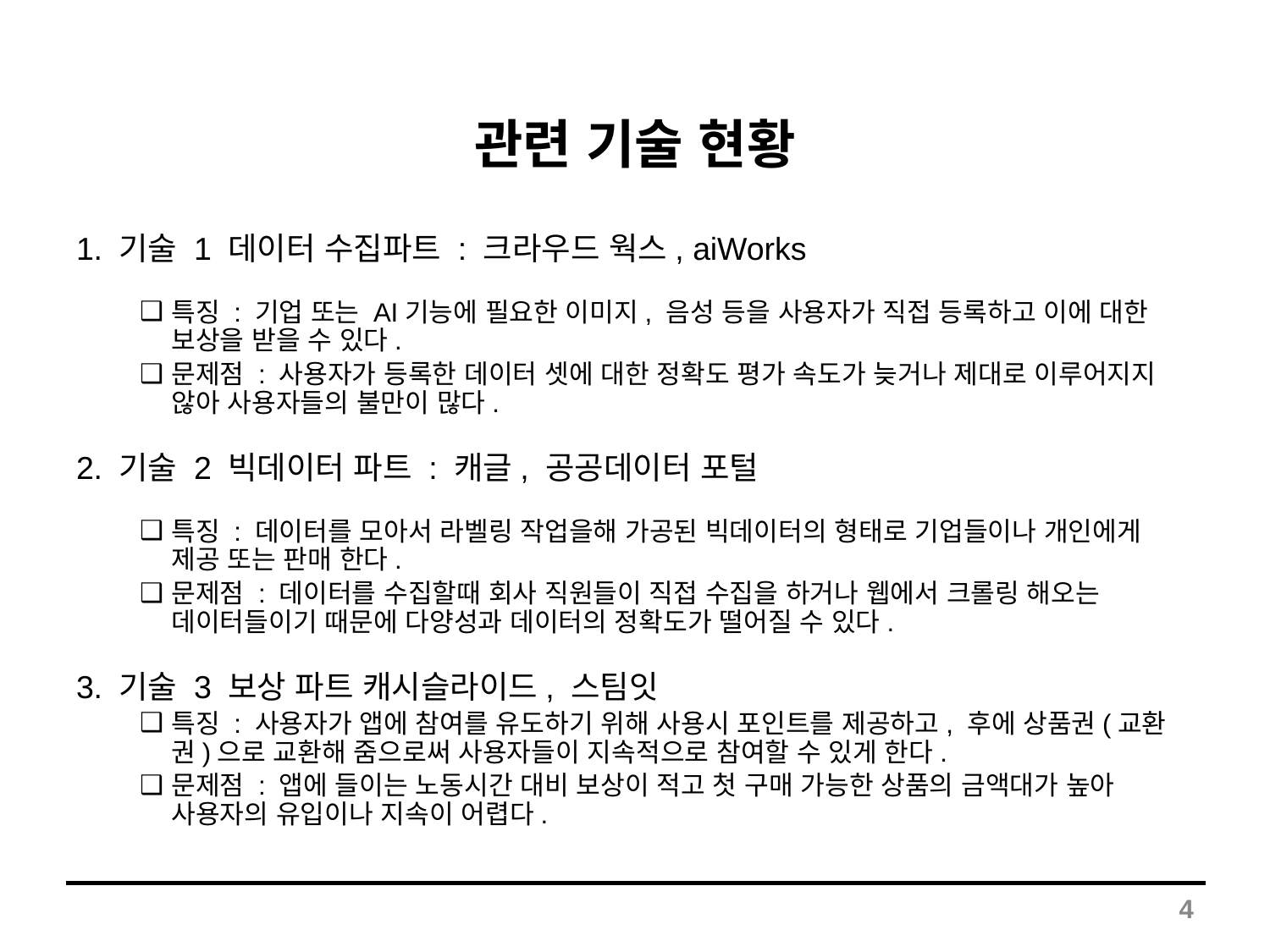

# 관련 기술 현황
1. 기술 1 데이터 수집파트 : 크라우드 웍스, aiWorks

특징 : 기업 또는 AI기능에 필요한 이미지, 음성 등을 사용자가 직접 등록하고 이에 대한 보상을 받을 수 있다.
문제점 : 사용자가 등록한 데이터 셋에 대한 정확도 평가 속도가 늦거나 제대로 이루어지지 않아 사용자들의 불만이 많다.

2. 기술 2 빅데이터 파트 : 캐글, 공공데이터 포털

특징 : 데이터를 모아서 라벨링 작업을해 가공된 빅데이터의 형태로 기업들이나 개인에게 제공 또는 판매 한다.
문제점 : 데이터를 수집할때 회사 직원들이 직접 수집을 하거나 웹에서 크롤링 해오는 데이터들이기 때문에 다양성과 데이터의 정확도가 떨어질 수 있다.

3. 기술 3 보상 파트 캐시슬라이드, 스팀잇
특징 : 사용자가 앱에 참여를 유도하기 위해 사용시 포인트를 제공하고, 후에 상품권(교환권)으로 교환해 줌으로써 사용자들이 지속적으로 참여할 수 있게 한다.
문제점 : 앱에 들이는 노동시간 대비 보상이 적고 첫 구매 가능한 상품의 금액대가 높아 사용자의 유입이나 지속이 어렵다.

4